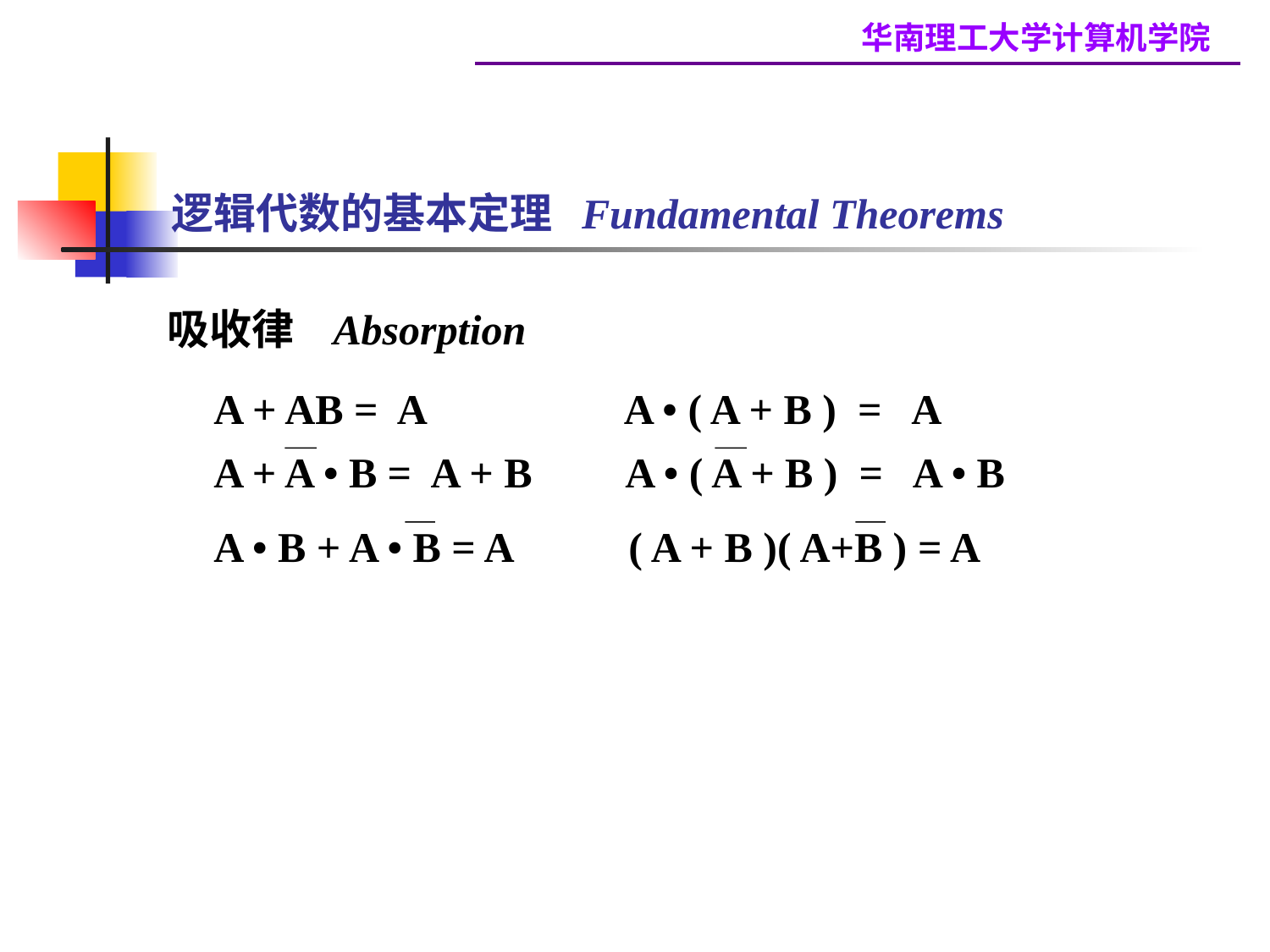

# 逻辑代数的基本定理  Fundamental Theorems
吸收律   Absorption
A + AB =  A                   A • ( A + B )  =   A
A + A • B =  A + B         A • ( A + B )  =   A • B

A • B + A • B = A           ( A + B )( A+B ) = A